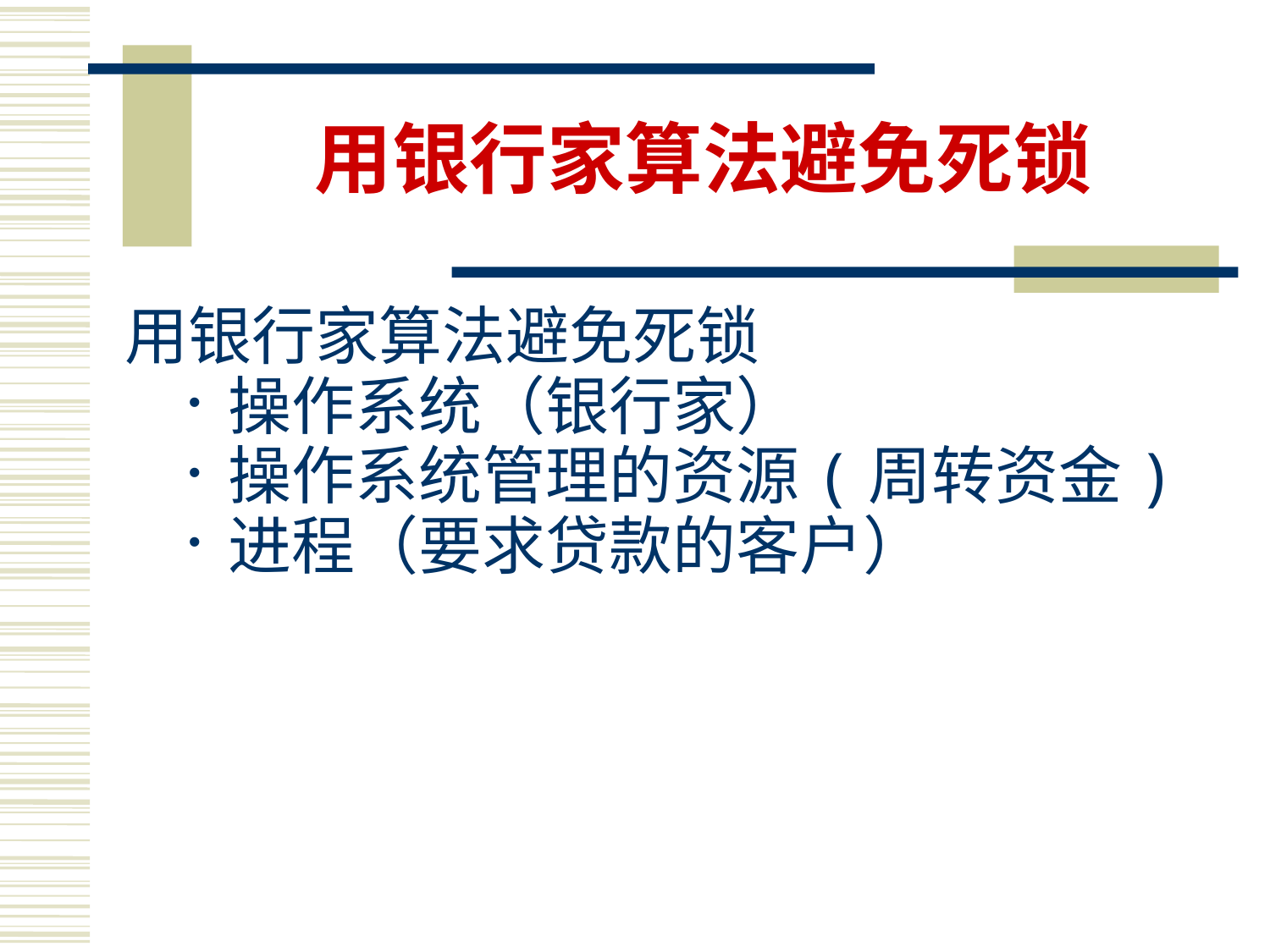

# 用银行家算法避免死锁
用银行家算法避免死锁
操作系统（银行家）
操作系统管理的资源(周转资金)
进程（要求贷款的客户）